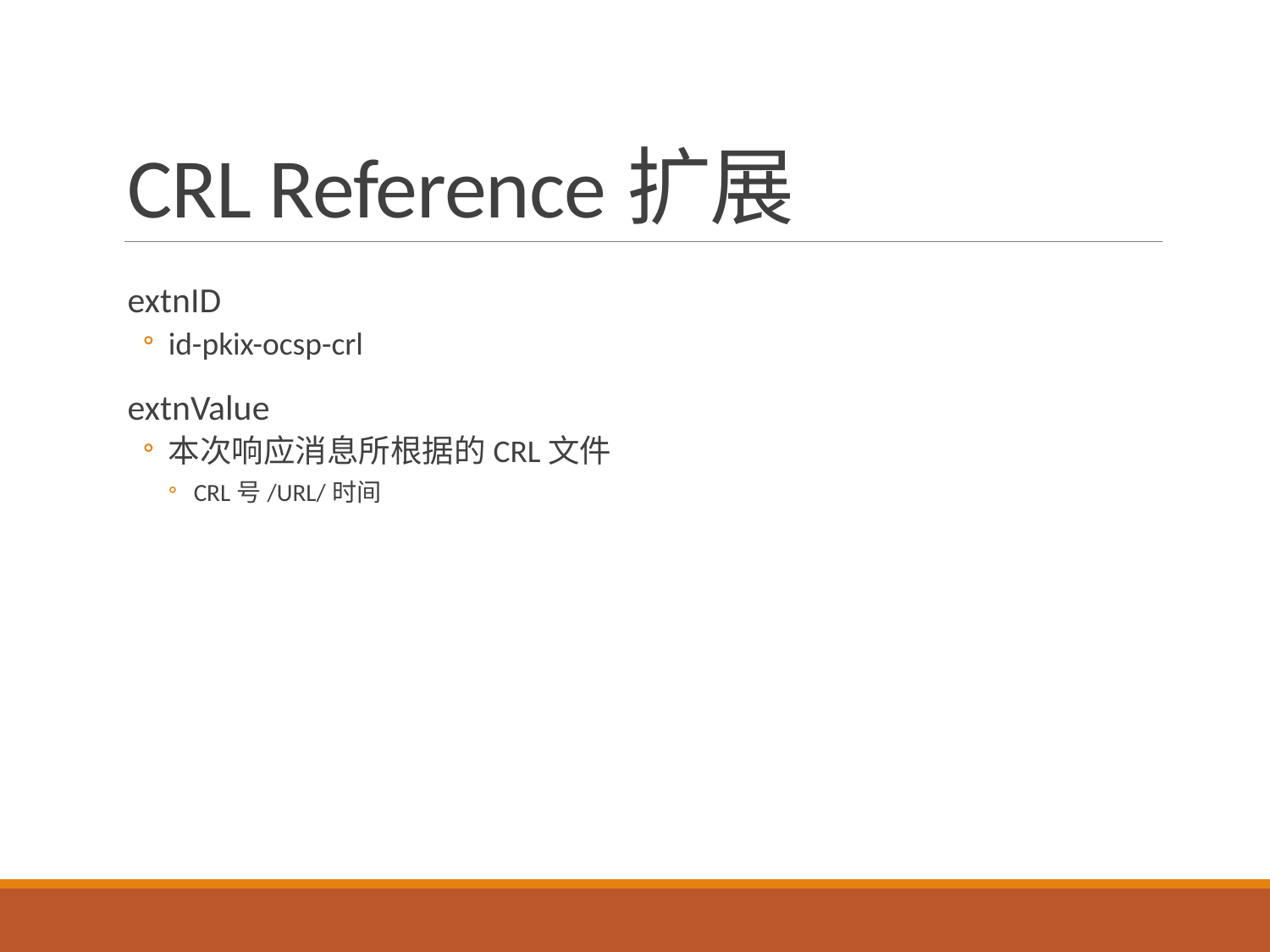

# CRL Reference扩展
extnID
id-pkix-ocsp-crl
extnValue
本次响应消息所根据的CRL文件
CRL号/URL/时间
102